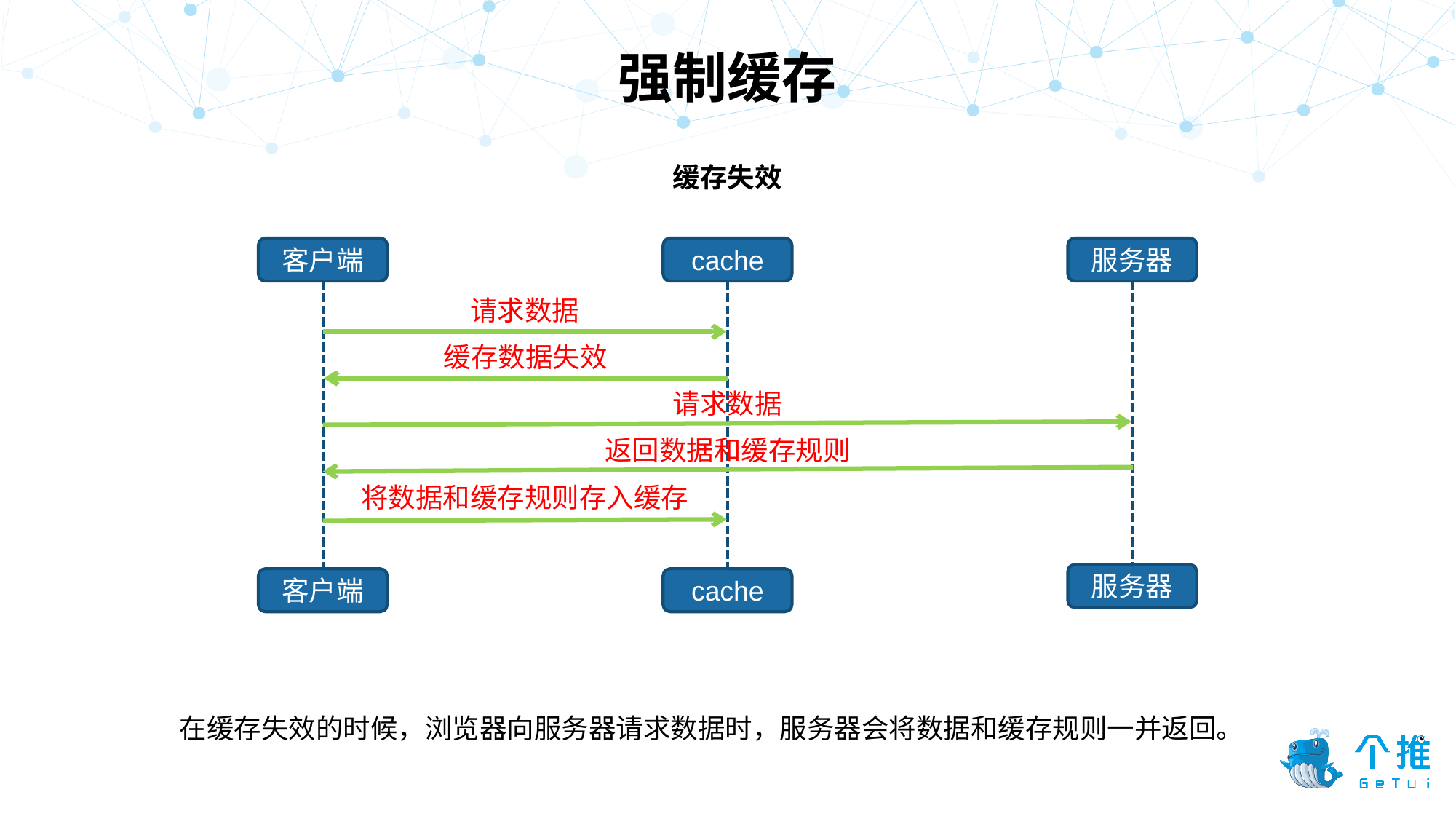

强制缓存
缓存失效
客户端
cache
服务器
请求数据
缓存数据失效
请求数据
返回数据和缓存规则
将数据和缓存规则存入缓存
服务器
客户端
cache
在缓存失效的时候，浏览器向服务器请求数据时，服务器会将数据和缓存规则一并返回。